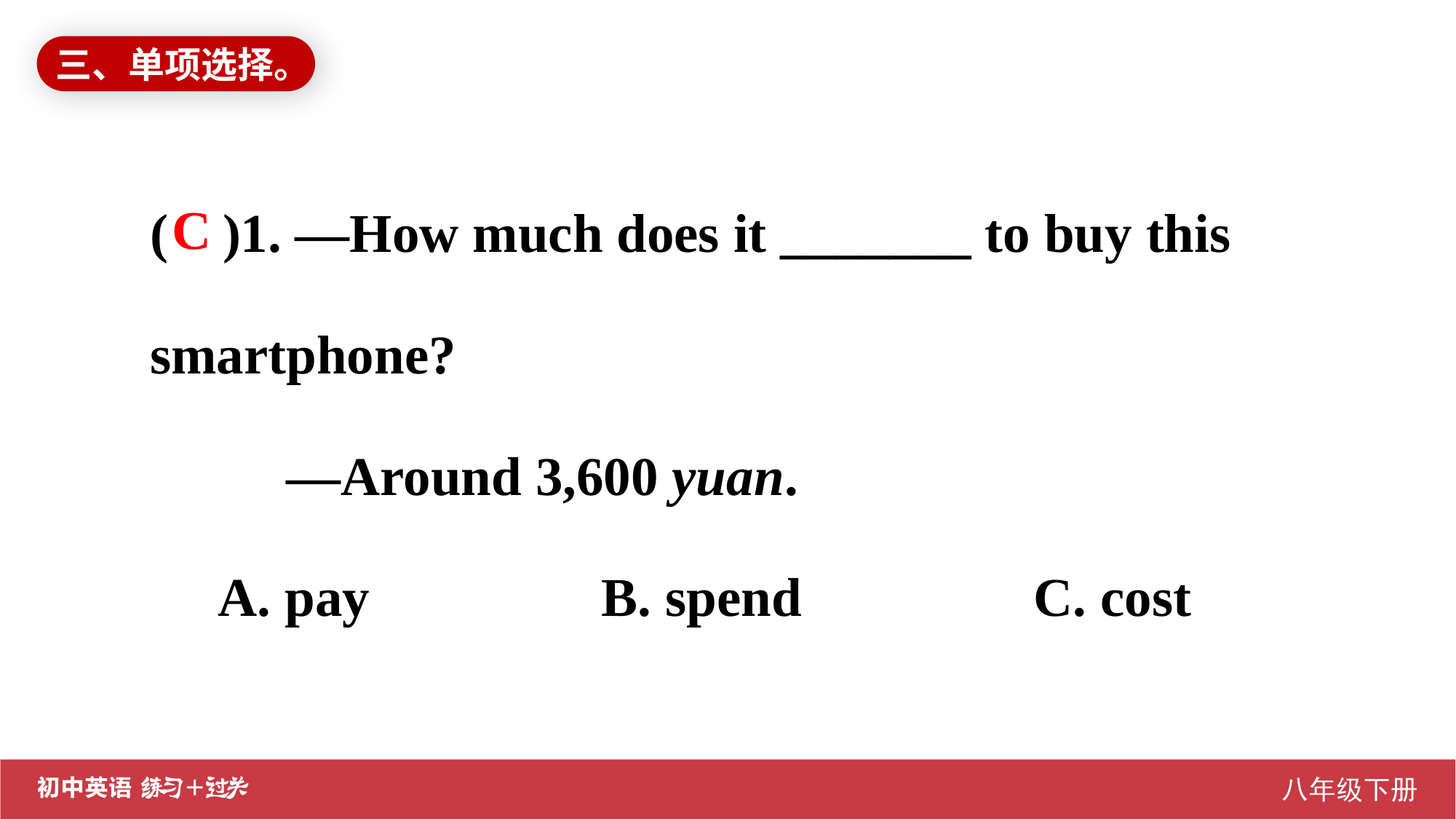

三、单项选择。
(    )1. —How much does it _______ to buy this smartphone?
          —Around 3,600 yuan.
     A. pay                 B. spend                 C. cost
C